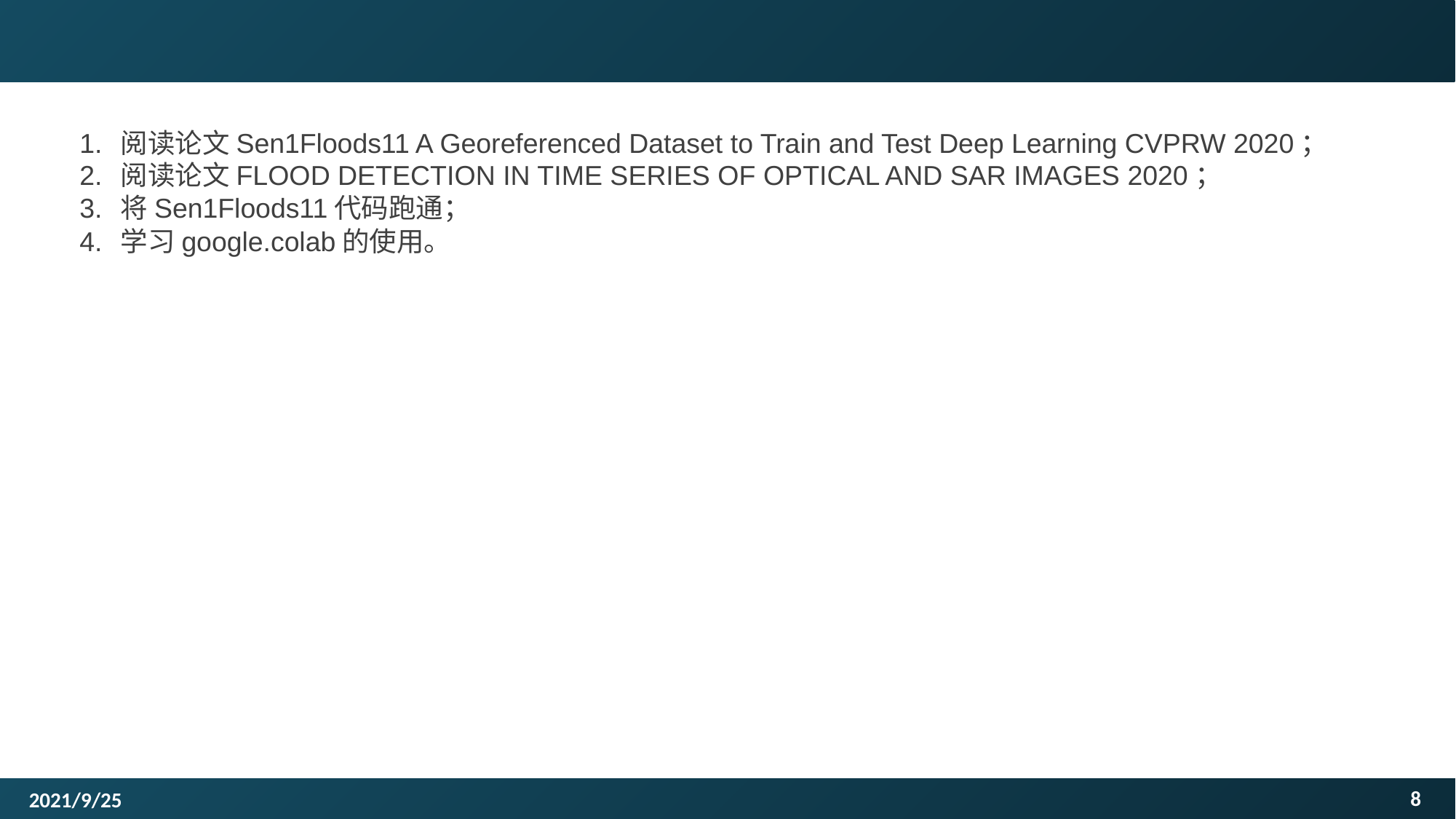

阅读论文Sen1Floods11 A Georeferenced Dataset to Train and Test Deep Learning CVPRW 2020；
阅读论文FLOOD DETECTION IN TIME SERIES OF OPTICAL AND SAR IMAGES 2020；
将Sen1Floods11代码跑通；
学习google.colab的使用。
8
2021/9/25